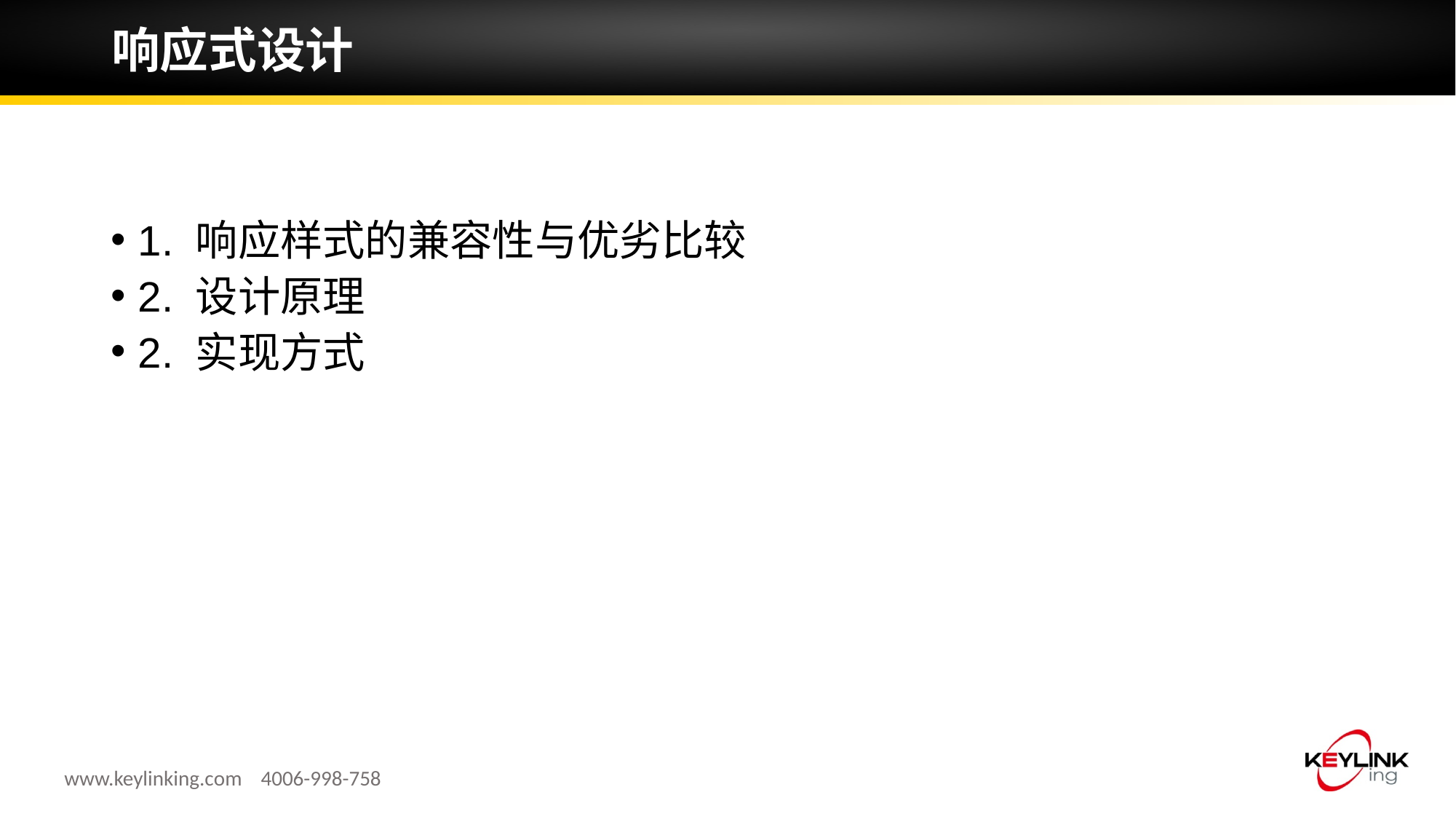

# 响应式设计
1. 响应样式的兼容性与优劣比较
2. 设计原理
2. 实现方式